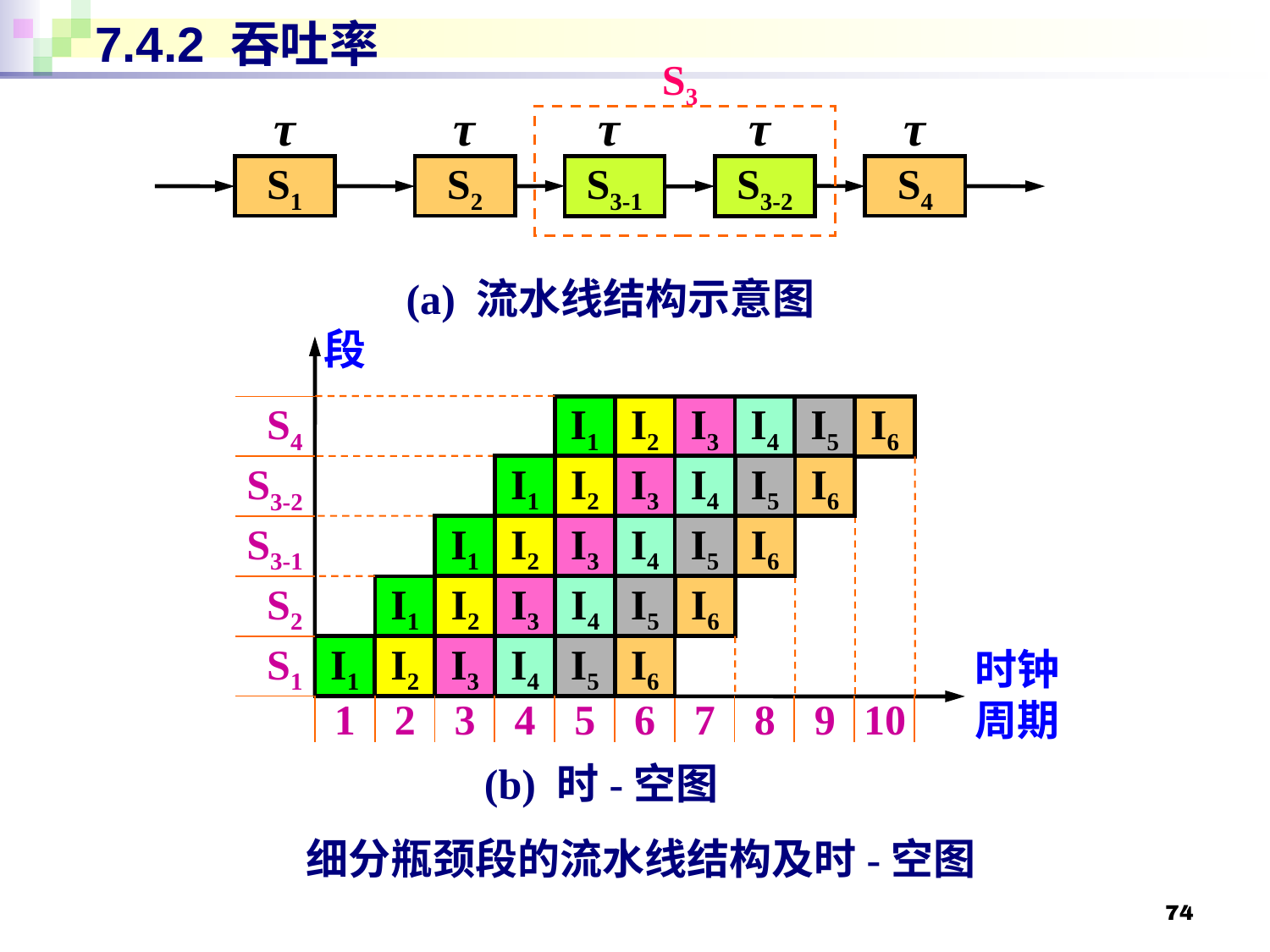

# 7.4.2 吞吐率
S3
τ
τ
τ
τ
τ

S1
S2
S4
S3-1
S3-2

(a) 流水线结构示意图
段

|  |
| --- |
|  |
|  |
|  |
|  |
S4
I1
I2
I3
I4
I5
I6

I1
I2
I3
I4
I5
I6
S3-2

I1
I2
I3
I4
I5
I6

S3-1

S2
I1
I2
I3
I4
I5
I6

I1
I2
I3
I4
I5
I6
S1
时钟
周期
1
2
3
4
5
6
7
8
9
10
|  |  |  |  |  |  |  |  |  |  |
| --- | --- | --- | --- | --- | --- | --- | --- | --- | --- |

(b) 时-空图
细分瓶颈段的流水线结构及时-空图
74